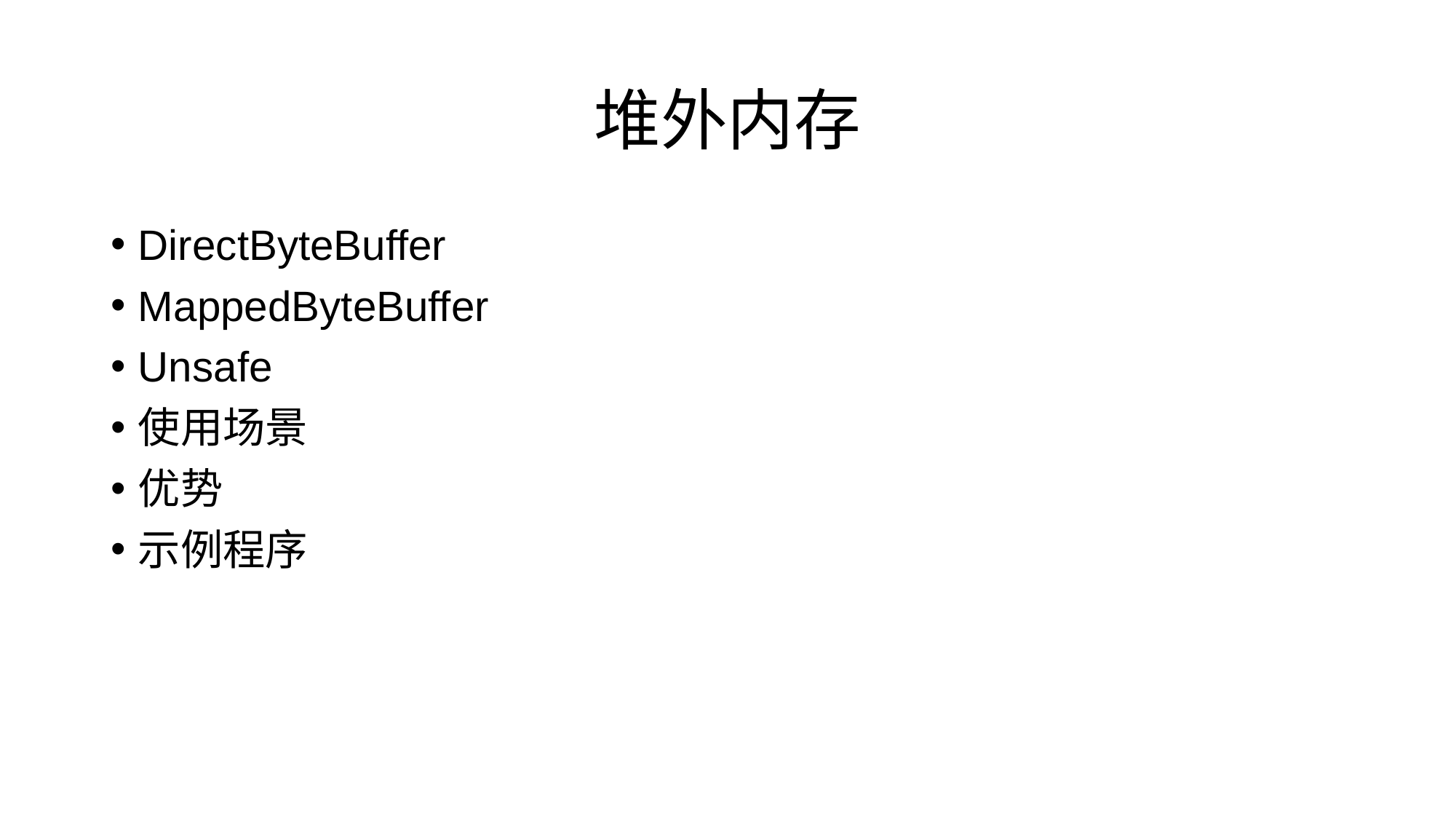

# 堆外内存
DirectByteBuffer
MappedByteBuffer
Unsafe
使用场景
优势
示例程序